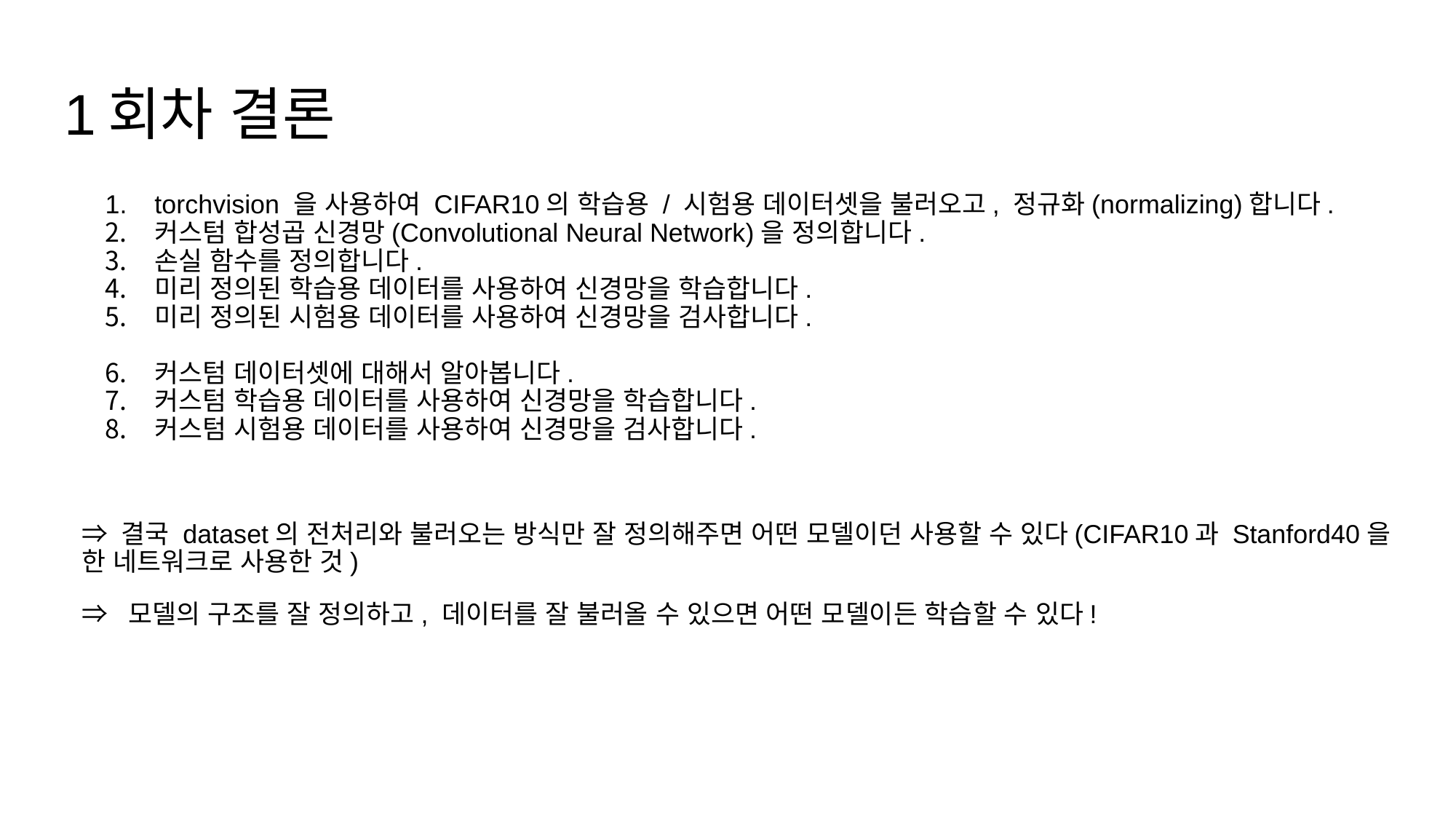

# 1회차 결론
torchvision 을 사용하여 CIFAR10의 학습용 / 시험용 데이터셋을 불러오고, 정규화(normalizing)합니다.
커스텀 합성곱 신경망(Convolutional Neural Network)을 정의합니다.
손실 함수를 정의합니다.
미리 정의된 학습용 데이터를 사용하여 신경망을 학습합니다.
미리 정의된 시험용 데이터를 사용하여 신경망을 검사합니다.
커스텀 데이터셋에 대해서 알아봅니다.
커스텀 학습용 데이터를 사용하여 신경망을 학습합니다.
커스텀 시험용 데이터를 사용하여 신경망을 검사합니다.

⇒ 결국 dataset의 전처리와 불러오는 방식만 잘 정의해주면 어떤 모델이던 사용할 수 있다(CIFAR10과 Stanford40을 한 네트워크로 사용한 것)
⇒  모델의 구조를 잘 정의하고, 데이터를 잘 불러올 수 있으면 어떤 모델이든 학습할 수 있다!